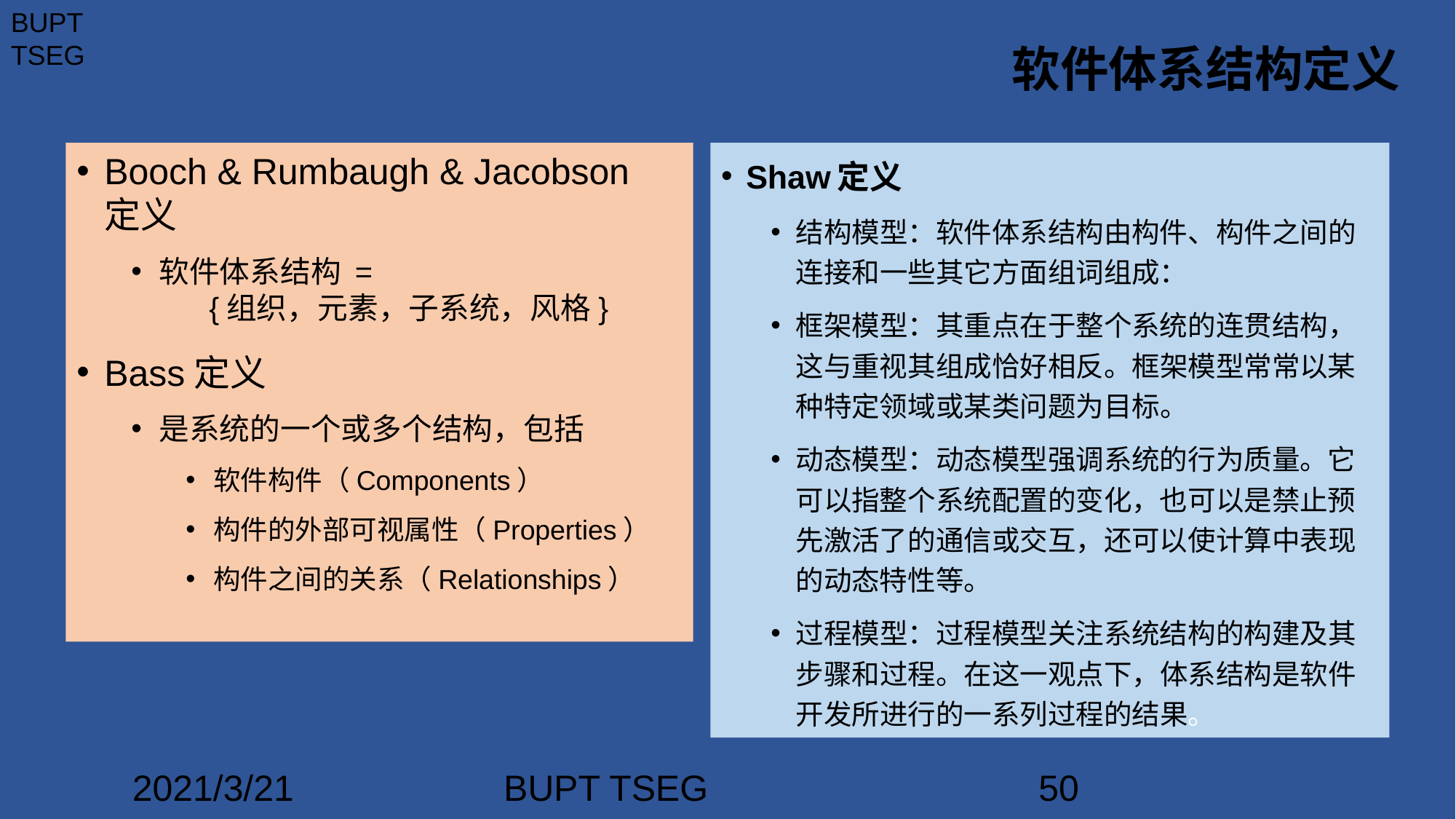

# 软件体系结构定义
Booch & Rumbaugh & Jacobson 定义
软件体系结构 =
      {组织，元素，子系统，风格}
Bass定义
是系统的一个或多个结构，包括
软件构件（Components）
构件的外部可视属性（Properties）
构件之间的关系（Relationships）
Shaw定义
结构模型：软件体系结构由构件、构件之间的连接和一些其它方面组词组成：
框架模型：其重点在于整个系统的连贯结构，这与重视其组成恰好相反。框架模型常常以某种特定领域或某类问题为目标。
动态模型：动态模型强调系统的行为质量。它可以指整个系统配置的变化，也可以是禁止预先激活了的通信或交互，还可以使计算中表现的动态特性等。
过程模型：过程模型关注系统结构的构建及其步骤和过程。在这一观点下，体系结构是软件开发所进行的一系列过程的结果。
2021/3/21
BUPT TSEG
50